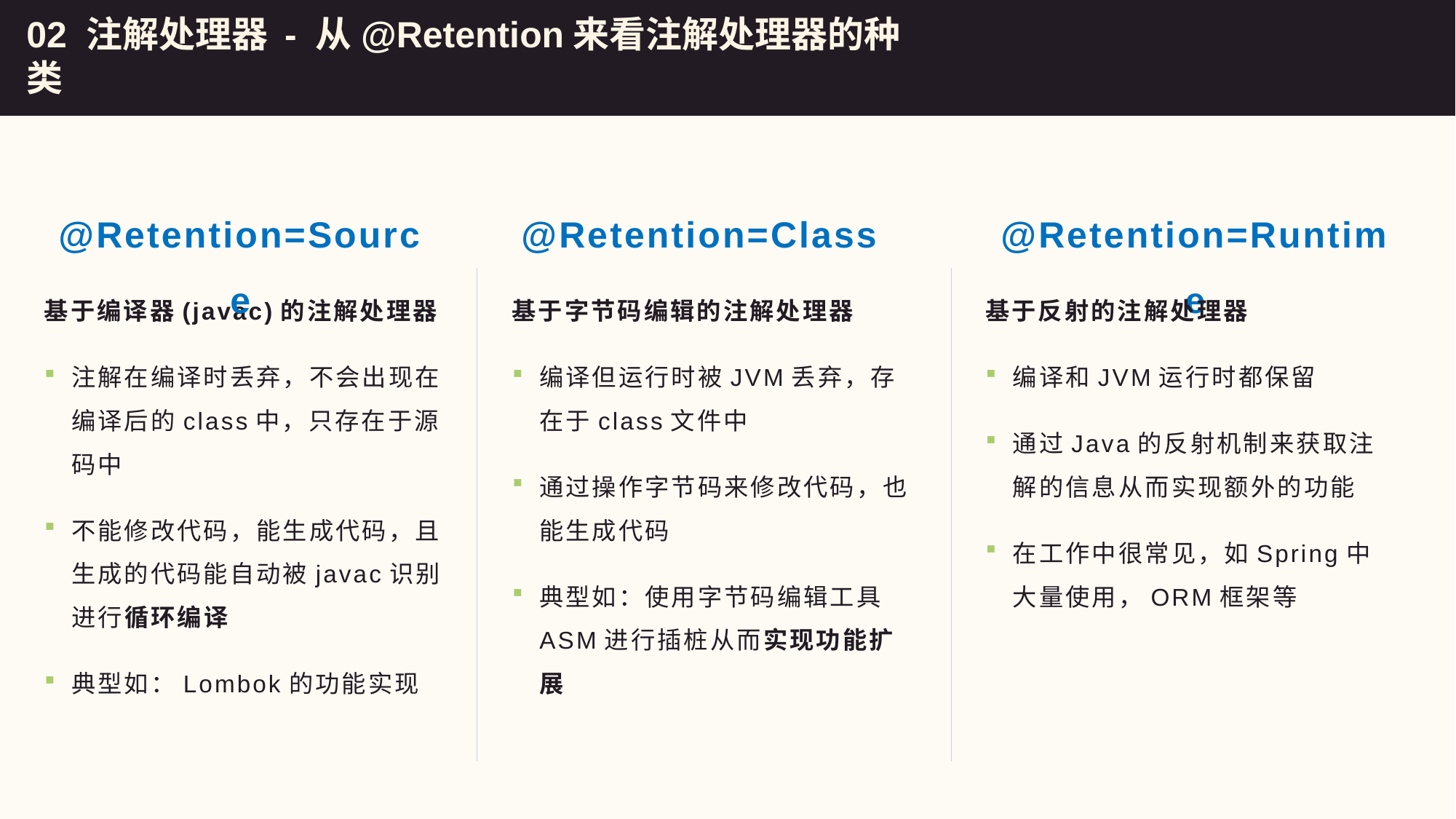

02 注解处理器 - 从@Retention来看注解处理器的种类
@Retention=Source
@Retention=Class
@Retention=Runtime

基于编译器(javac)的注解处理器
注解在编译时丢弃，不会出现在编译后的class中，只存在于源码中
不能修改代码，能生成代码，且生成的代码能自动被javac识别进行循环编译
典型如：Lombok的功能实现
基于字节码编辑的注解处理器
编译但运行时被JVM丢弃，存在于class文件中
通过操作字节码来修改代码，也能生成代码
典型如：使用字节码编辑工具ASM进行插桩从而实现功能扩展

基于反射的注解处理器
编译和JVM运行时都保留
通过Java的反射机制来获取注解的信息从而实现额外的功能
在工作中很常见，如Spring中大量使用，ORM框架等